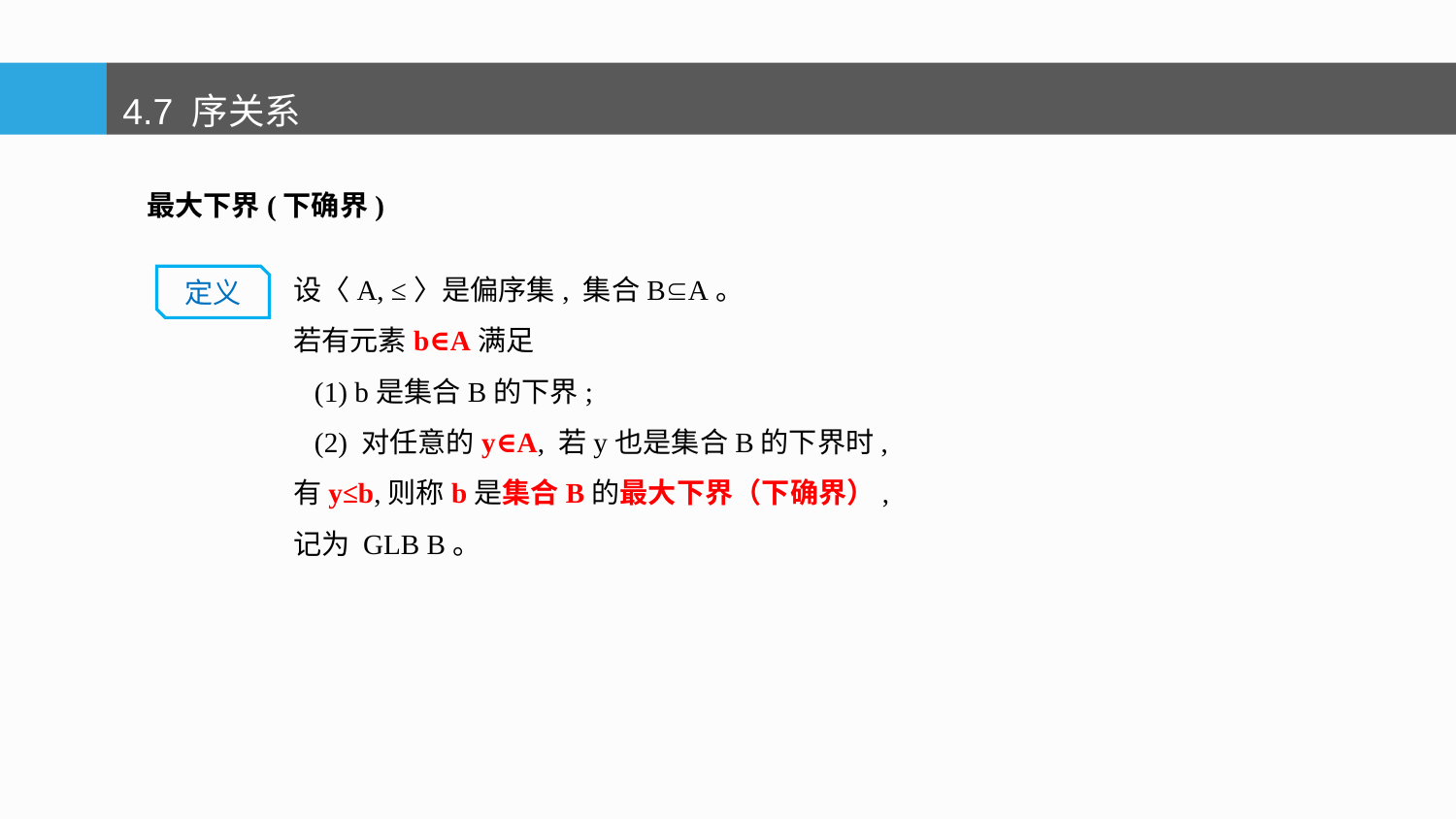

4.7 序关系

最大下界(下确界)
设〈A, ≤〉是偏序集, 集合B⊆A。
若有元素b∈A满足
   (1) b是集合B的下界;
   (2) 对任意的y∈A, 若y也是集合B的下界时,
有y≤b,则称b是集合B的最大下界（下确界）,
记为 GLB B。
定义